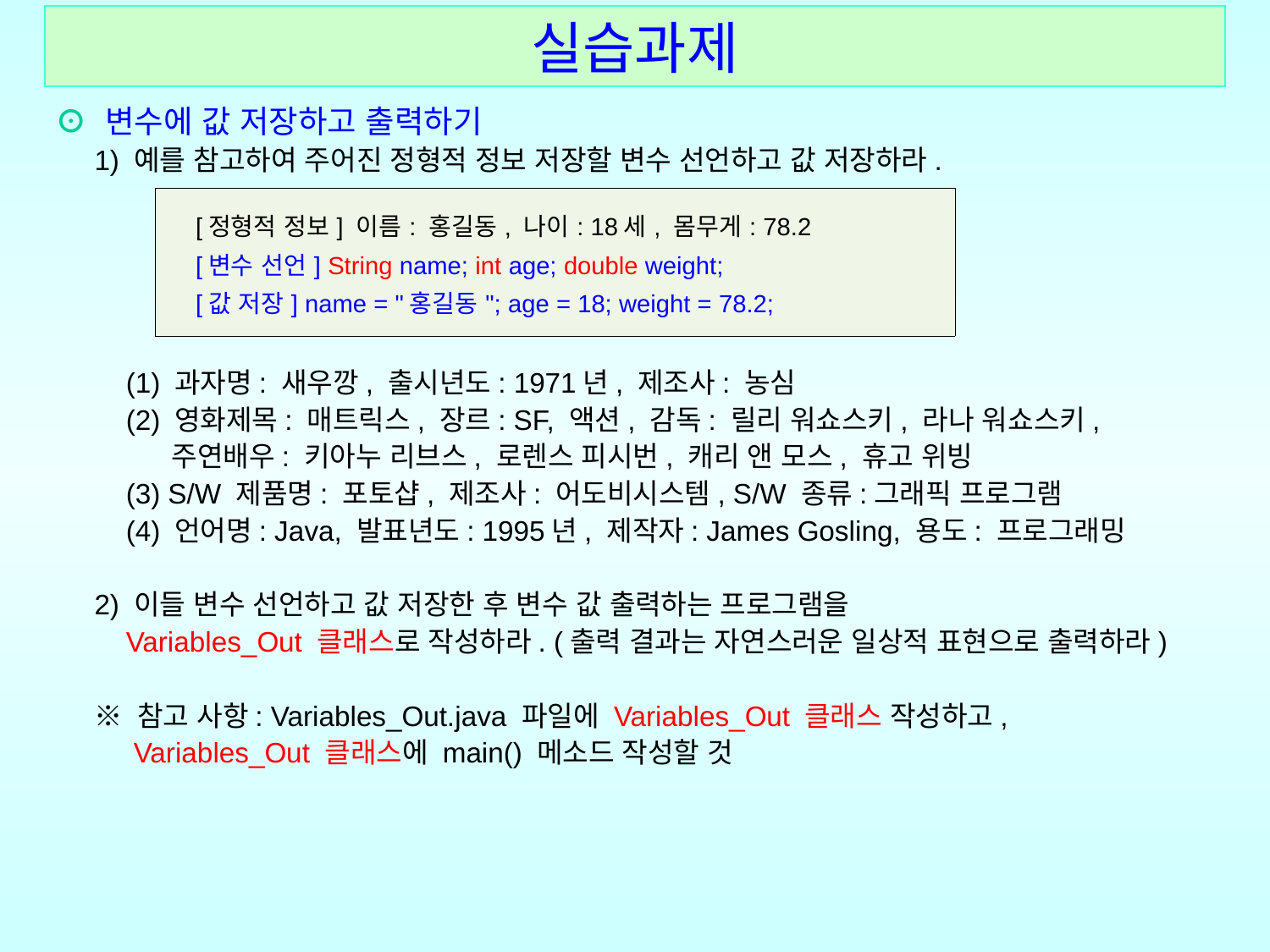

실습과제
⊙ 변수에 값 저장하고 출력하기
     1) 예를 참고하여 주어진 정형적 정보 저장할 변수 선언하고 값 저장하라.

         (1) 과자명: 새우깡, 출시년도: 1971년, 제조사: 농심
         (2) 영화제목: 매트릭스, 장르: SF, 액션, 감독: 릴리 워쇼스키, 라나 워쇼스키,
              주연배우: 키아누 리브스, 로렌스 피시번, 캐리 앤 모스, 휴고 위빙
         (3) S/W 제품명: 포토샵, 제조사: 어도비시스템, S/W 종류:그래픽 프로그램
         (4) 언어명: Java, 발표년도: 1995년, 제작자: James Gosling, 용도: 프로그래밍

     2) 이들 변수 선언하고 값 저장한 후 변수 값 출력하는 프로그램을
         Variables_Out 클래스로 작성하라. (출력 결과는 자연스러운 일상적 표현으로 출력하라)

     ※ 참고 사항: Variables_Out.java 파일에 Variables_Out 클래스 작성하고,
          Variables_Out 클래스에 main() 메소드 작성할 것
| [정형적 정보] 이름: 홍길동, 나이: 18세, 몸무게: 78.2 [변수 선언] String name; int age; double weight; [값 저장] name = "홍길동"; age = 18; weight = 78.2; |
| --- |